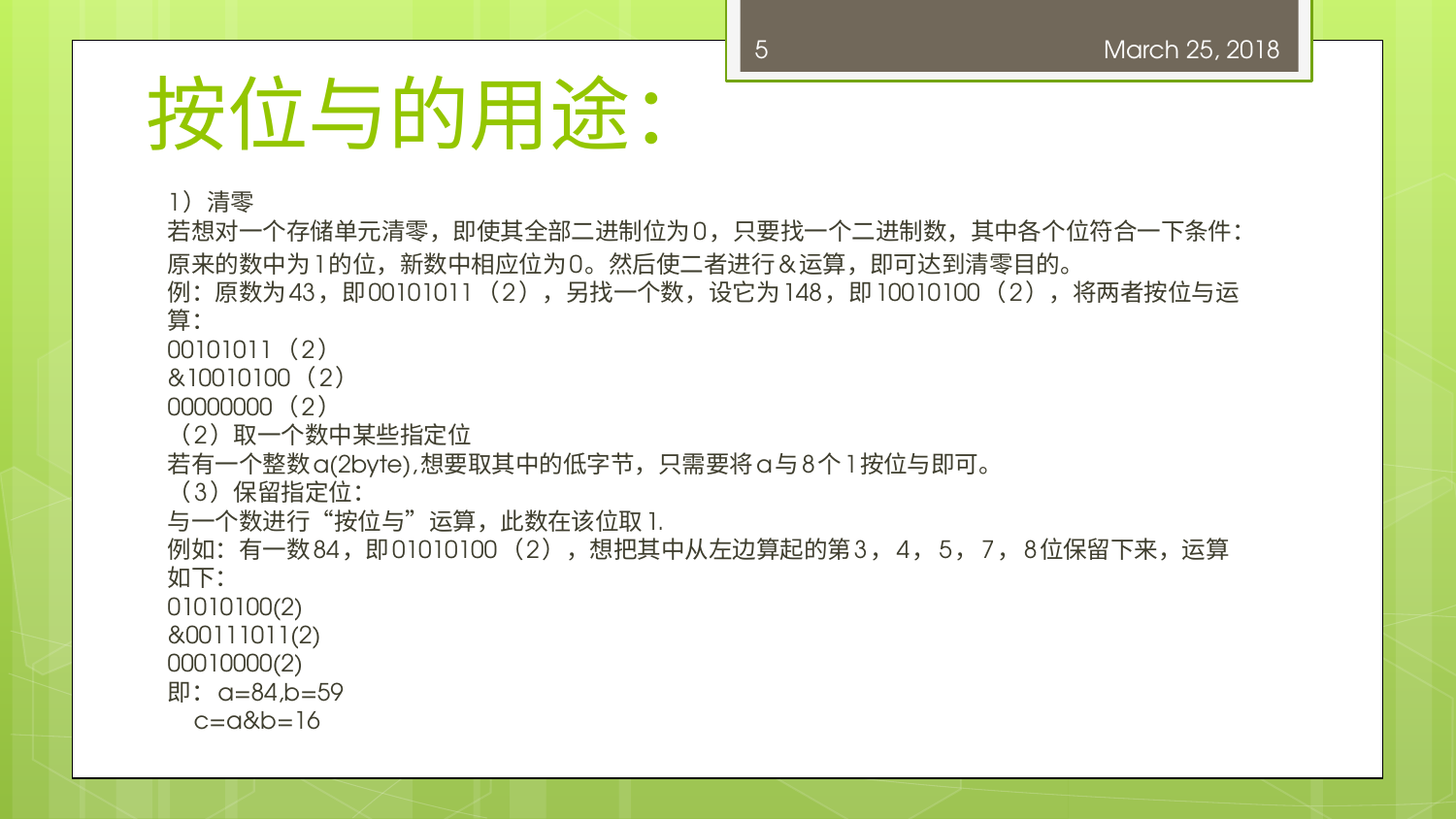

5
March 25, 2018
# 按位与的用途：
1）清零
若想对一个存储单元清零，即使其全部二进制位为0，只要找一个二进制数，其中各个位符合一下条件：
原来的数中为1的位，新数中相应位为0。然后使二者进行&运算，即可达到清零目的。
例：原数为43，即00101011（2），另找一个数，设它为148，即10010100（2），将两者按位与运算：
00101011（2）
&10010100（2）
00000000（2）
（2）取一个数中某些指定位
若有一个整数a(2byte),想要取其中的低字节，只需要将a与8个1按位与即可。
（3）保留指定位：
与一个数进行“按位与”运算，此数在该位取1.
例如：有一数84，即01010100（2），想把其中从左边算起的第3，4，5，7，8位保留下来，运算如下：
01010100(2)
&00111011(2)
00010000(2)
即：a=84,b=59
    c=a&b=16